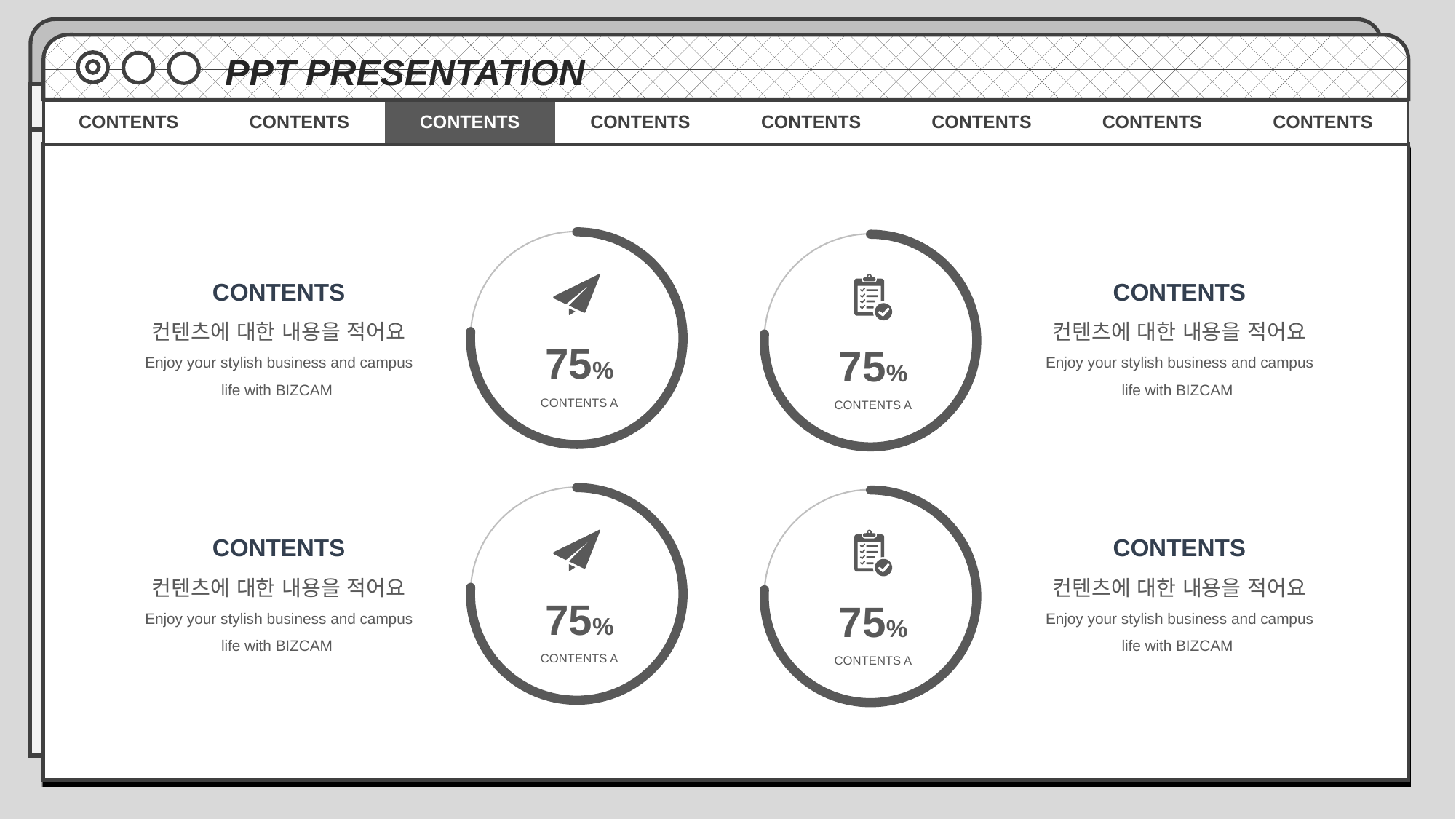

PPT PRESENTATION

| CONTENTS | CONTENTS | CONTENTS | CONTENTS | CONTENTS | CONTENTS | CONTENTS | CONTENTS |
| --- | --- | --- | --- | --- | --- | --- | --- |

CONTENTS
컨텐츠에 대한 내용을 적어요
Enjoy your stylish business and campus life with BIZCAM
CONTENTS
컨텐츠에 대한 내용을 적어요
Enjoy your stylish business and campus life with BIZCAM

75%
CONTENTS A
75%
CONTENTS A

CONTENTS
컨텐츠에 대한 내용을 적어요
Enjoy your stylish business and campus life with BIZCAM
CONTENTS
컨텐츠에 대한 내용을 적어요
Enjoy your stylish business and campus life with BIZCAM

75%
CONTENTS A
75%
CONTENTS A